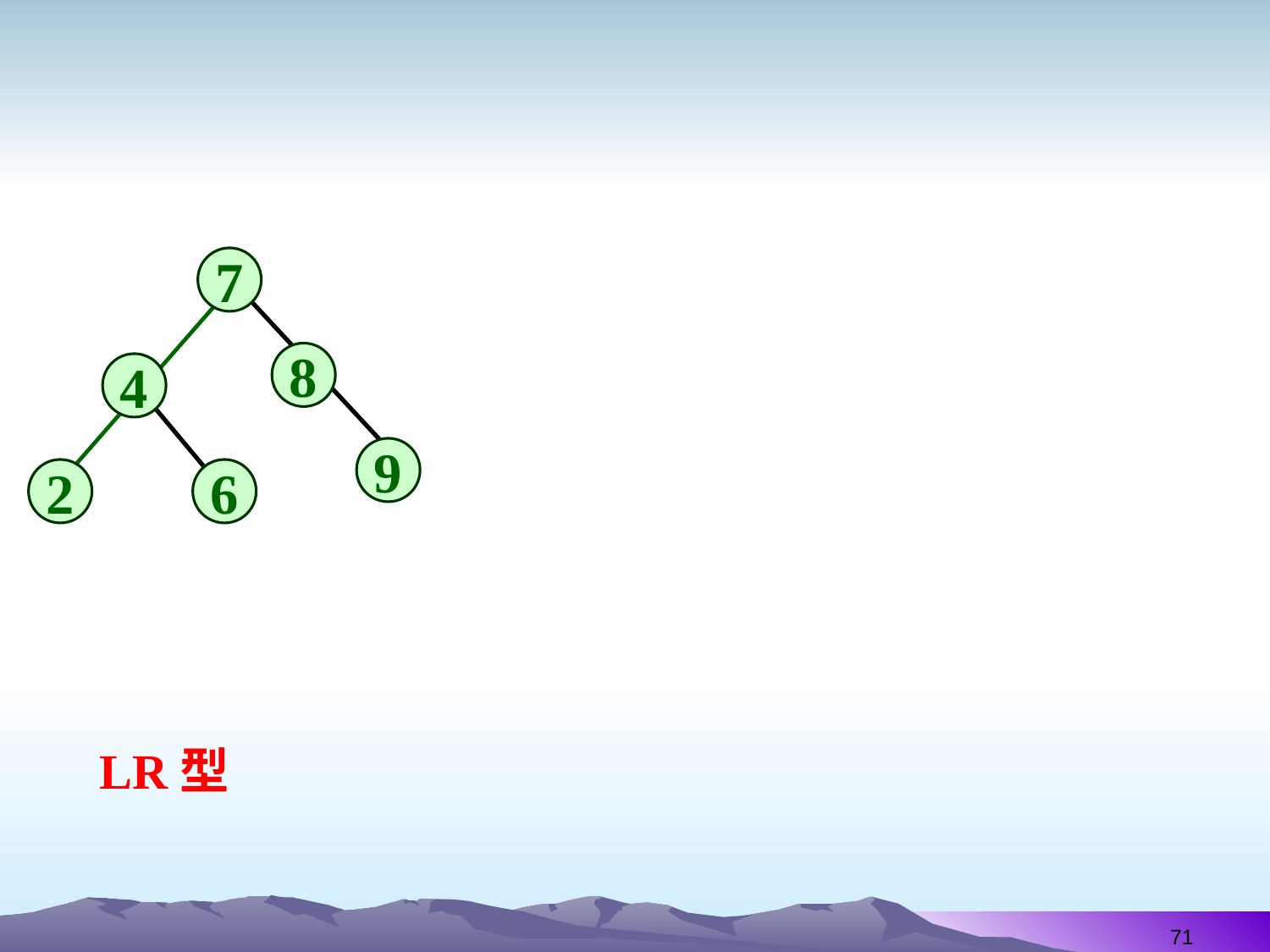

7

8
9

4
2

6
LR型
71